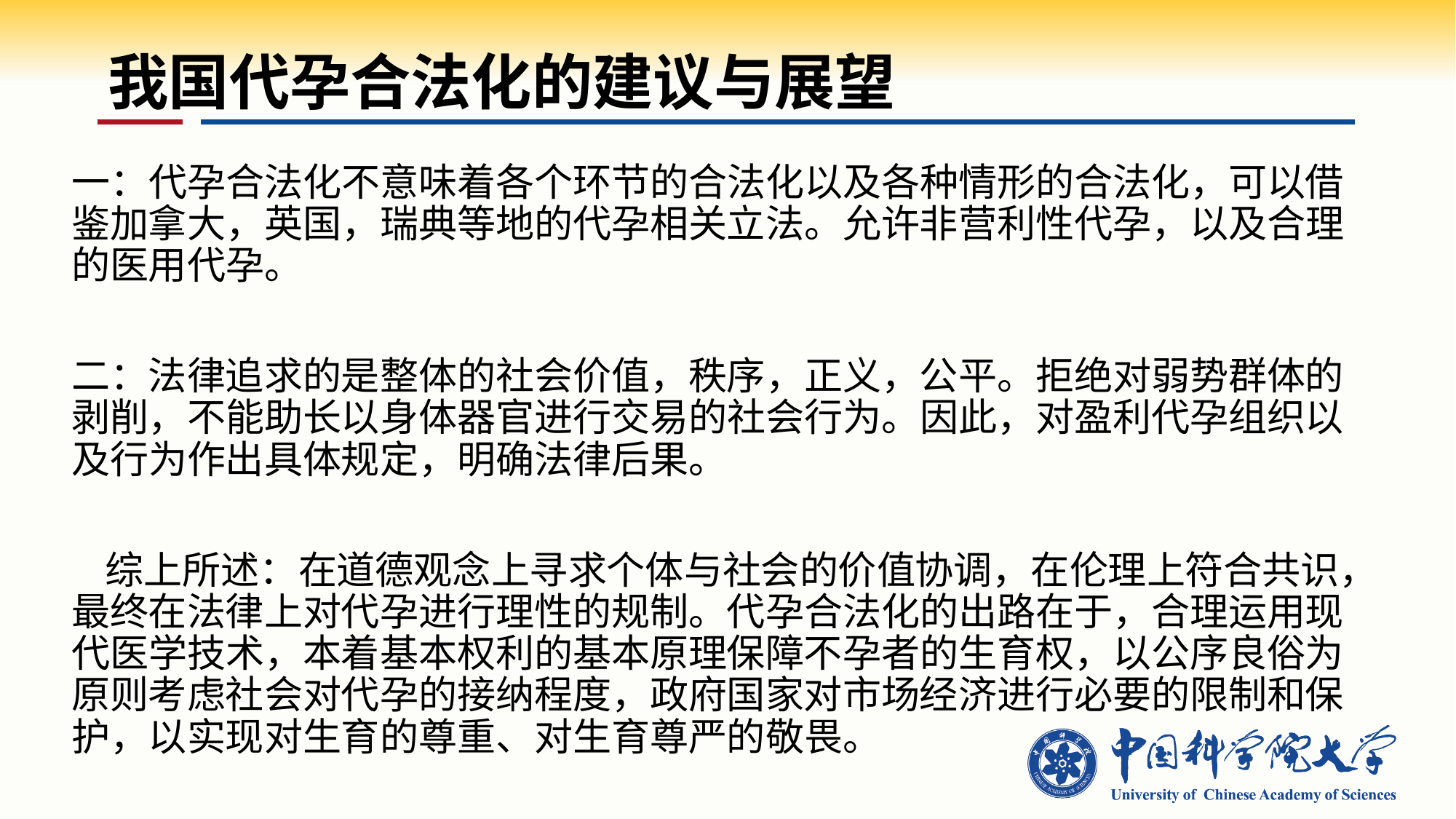

# 我国代孕合法化的建议与展望
一：代孕合法化不意味着各个环节的合法化以及各种情形的合法化，可以借鉴加拿大，英国，瑞典等地的代孕相关立法。允许非营利性代孕，以及合理的医用代孕。

二：法律追求的是整体的社会价值，秩序，正义，公平。拒绝对弱势群体的剥削，不能助长以身体器官进行交易的社会行为。因此，对盈利代孕组织以及行为作出具体规定，明确法律后果。

   综上所述：在道德观念上寻求个体与社会的价值协调，在伦理上符合共识，最终在法律上对代孕进行理性的规制。代孕合法化的出路在于，合理运用现代医学技术，本着基本权利的基本原理保障不孕者的生育权，以公序良俗为原则考虑社会对代孕的接纳程度，政府国家对市场经济进行必要的限制和保护，以实现对生育的尊重、对生育尊严的敬畏。